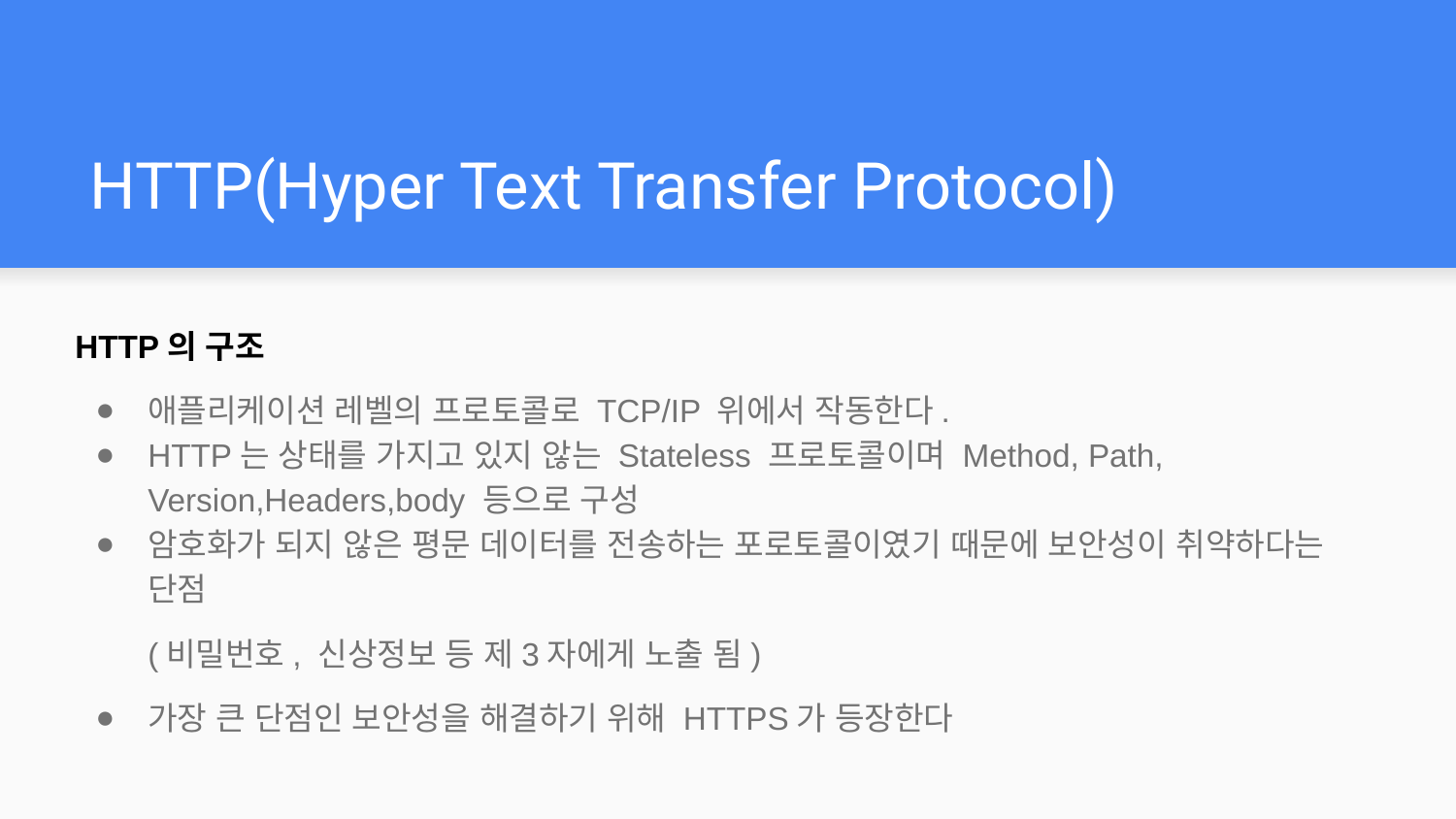

# HTTP(Hyper Text Transfer Protocol)
HTTP의 구조
애플리케이션 레벨의 프로토콜로 TCP/IP 위에서 작동한다.
HTTP는 상태를 가지고 있지 않는 Stateless 프로토콜이며 Method, Path, Version,Headers,body 등으로 구성
암호화가 되지 않은 평문 데이터를 전송하는 포로토콜이였기 때문에 보안성이 취약하다는 단점
(비밀번호, 신상정보 등 제3자에게 노출 됨)
가장 큰 단점인 보안성을 해결하기 위해 HTTPS가 등장한다